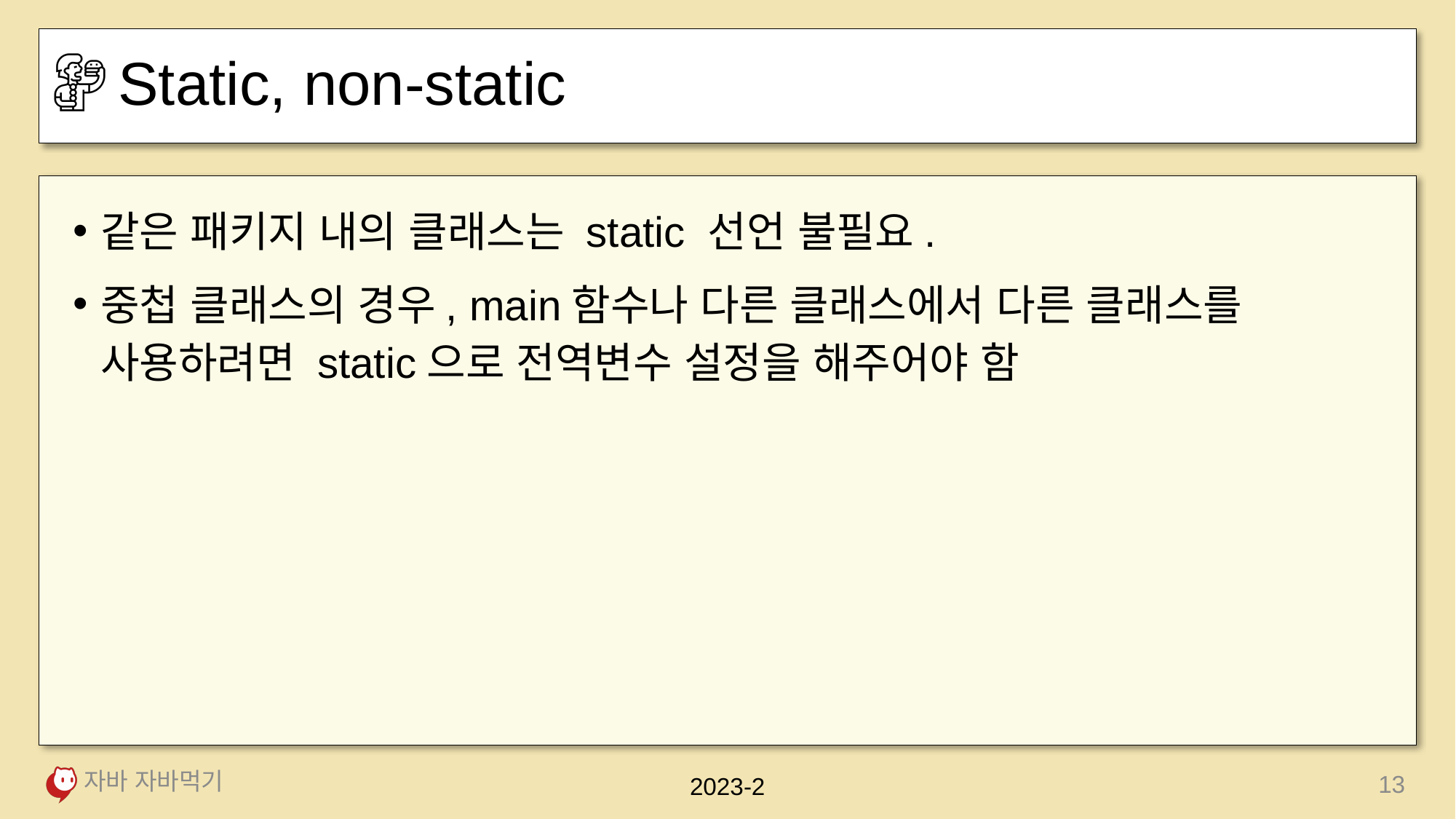

# Static, non-static
같은 패키지 내의 클래스는 static 선언 불필요.
중첩 클래스의 경우, main함수나 다른 클래스에서 다른 클래스를 사용하려면 static으로 전역변수 설정을 해주어야 함
자바 자바먹기
13